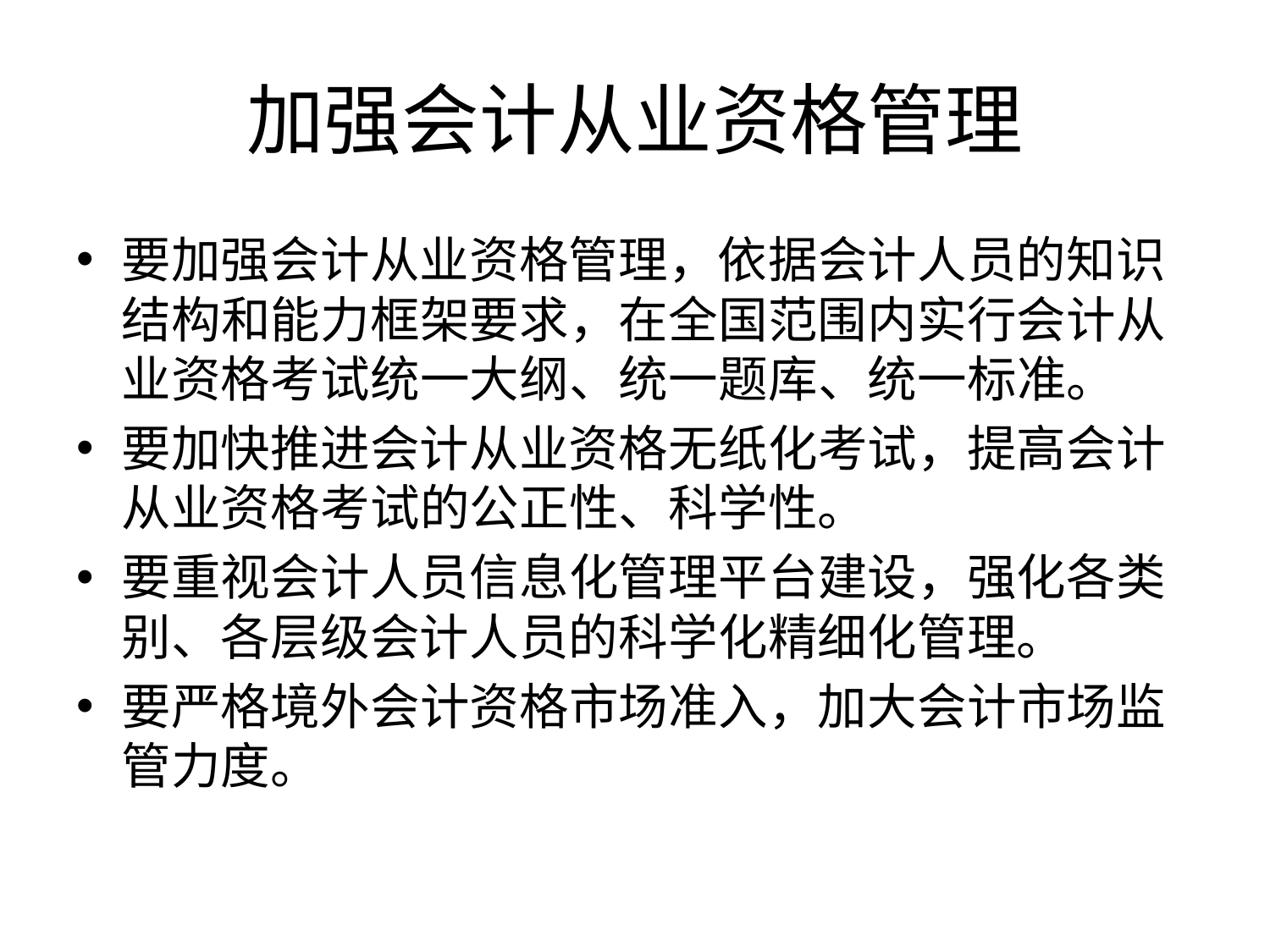

# 加强会计从业资格管理
要加强会计从业资格管理，依据会计人员的知识结构和能力框架要求，在全国范围内实行会计从业资格考试统一大纲、统一题库、统一标准。
要加快推进会计从业资格无纸化考试，提高会计从业资格考试的公正性、科学性。
要重视会计人员信息化管理平台建设，强化各类别、各层级会计人员的科学化精细化管理。
要严格境外会计资格市场准入，加大会计市场监管力度。